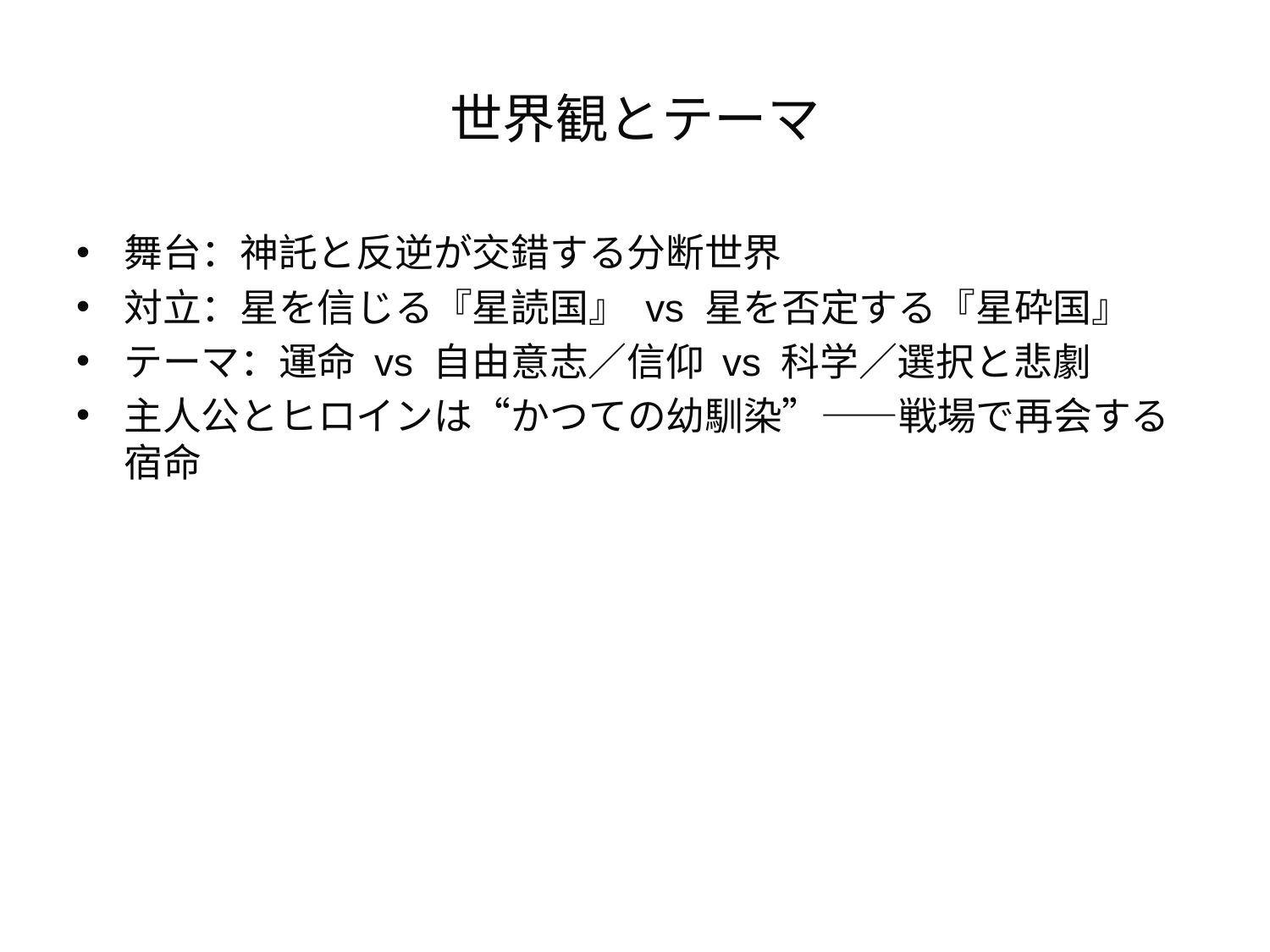

# 世界観とテーマ
舞台：神託と反逆が交錯する分断世界
対立：星を信じる『星読国』 vs 星を否定する『星砕国』
テーマ：運命 vs 自由意志／信仰 vs 科学／選択と悲劇
主人公とヒロインは“かつての幼馴染”——戦場で再会する宿命